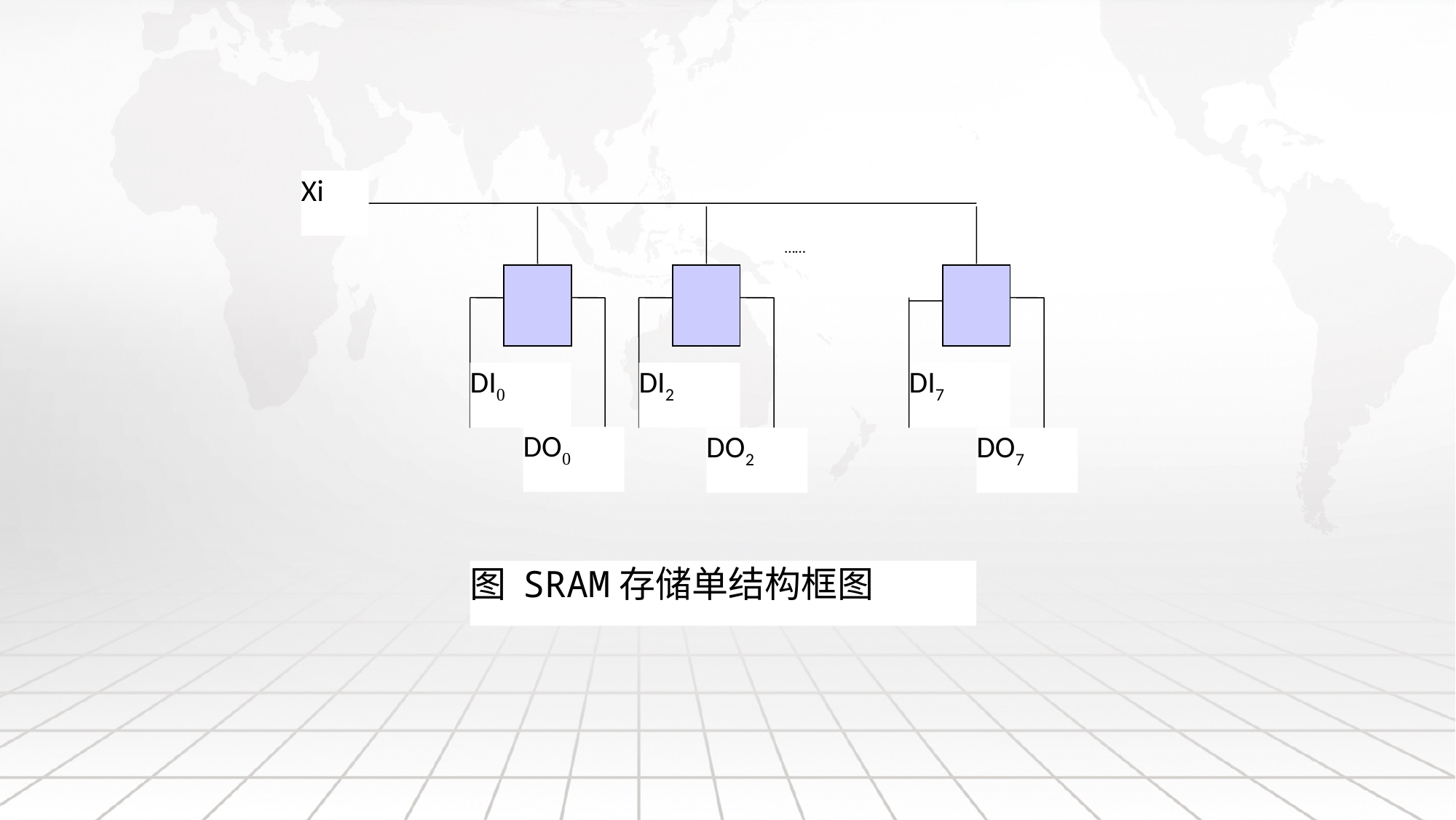

Xi

……

DI7
DO7

DI0
DI2
DO0
DO2

图 SRAM存储单结构框图